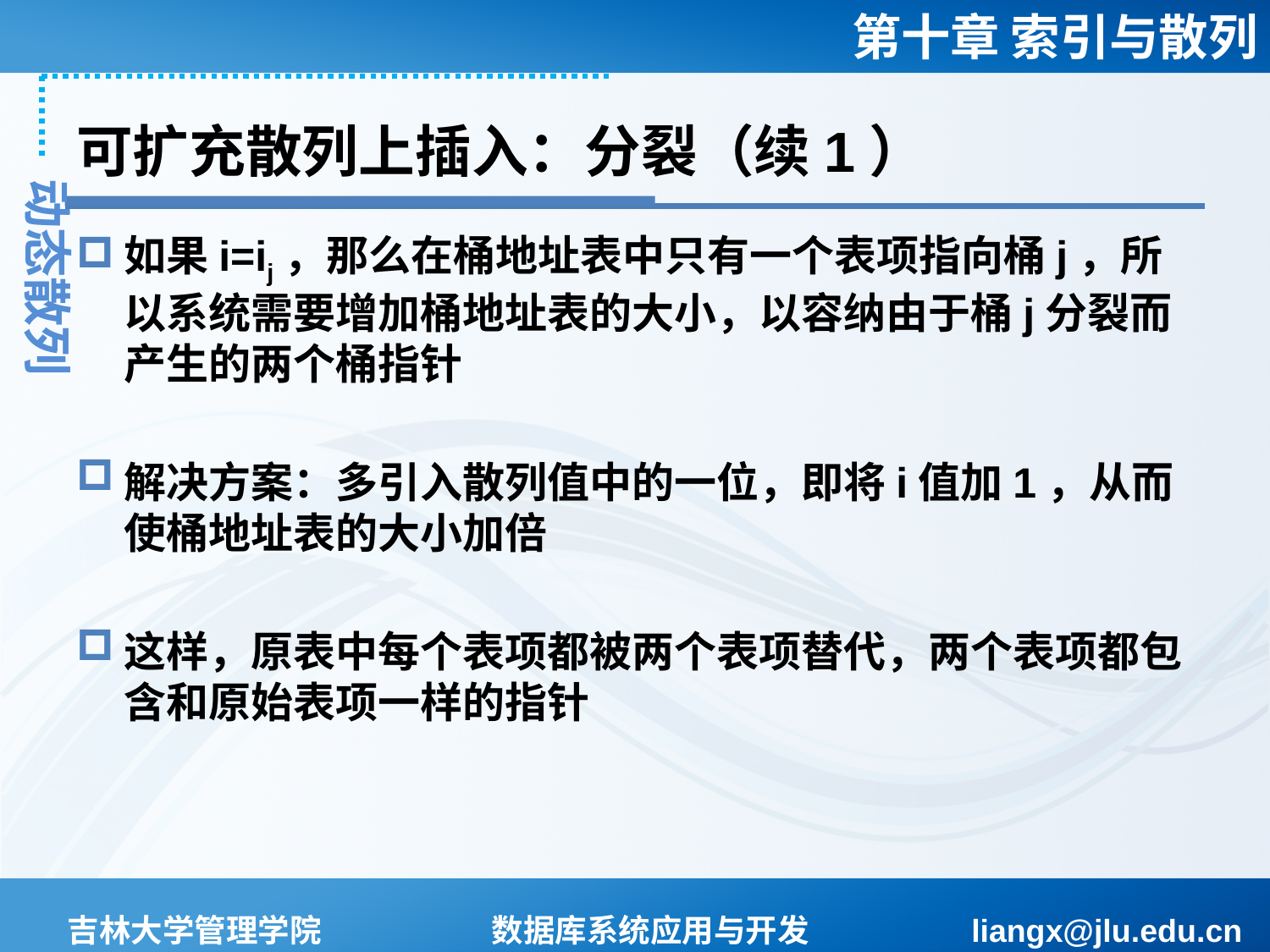

# 可扩充散列上插入：分裂（续1）
动态散列

如果i=ij，那么在桶地址表中只有一个表项指向桶j，所以系统需要增加桶地址表的大小，以容纳由于桶j分裂而产生的两个桶指针

解决方案：多引入散列值中的一位，即将i值加1，从而使桶地址表的大小加倍

这样，原表中每个表项都被两个表项替代，两个表项都包含和原始表项一样的指针